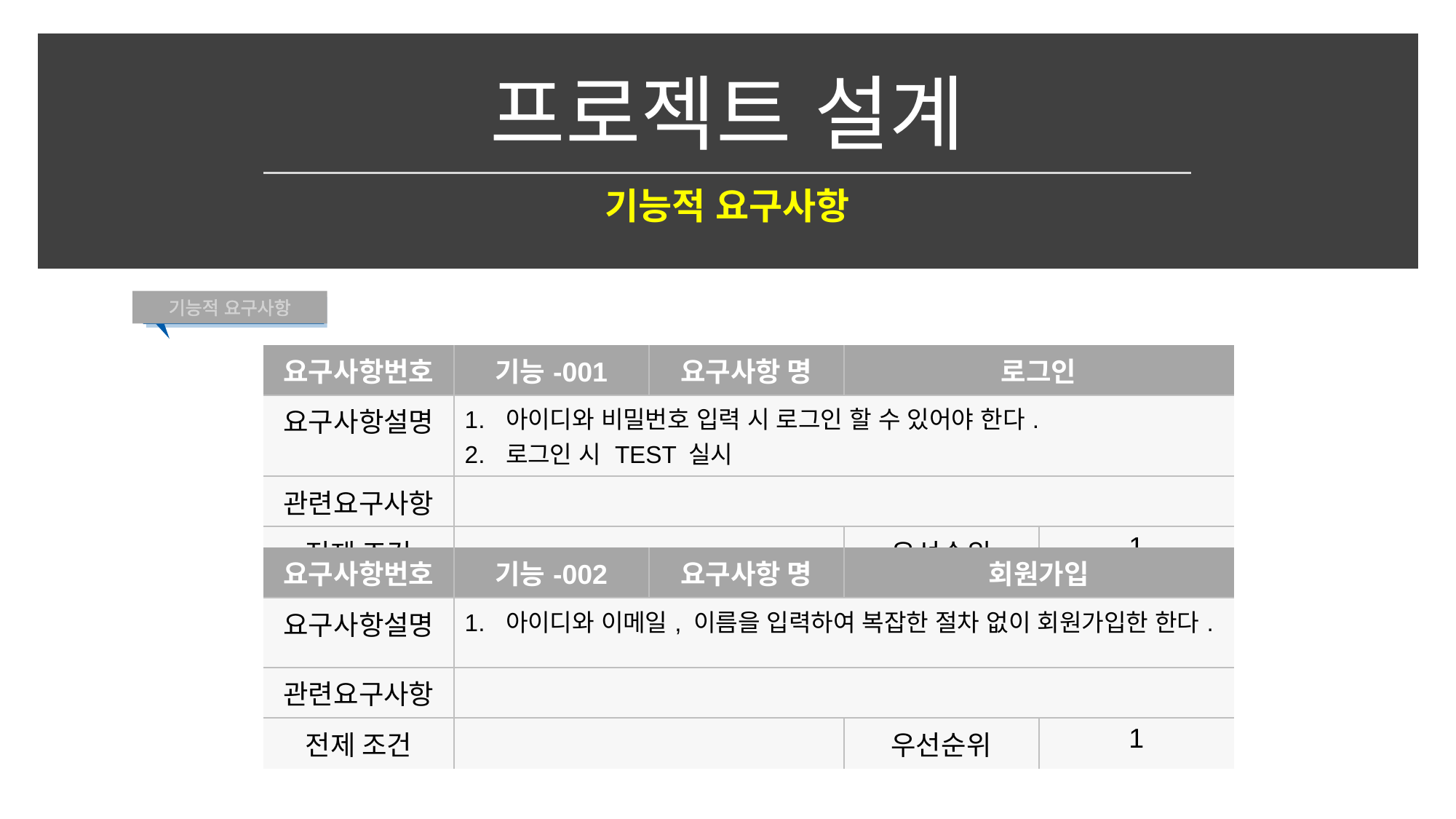

# 프로젝트 설계
기능적 요구사항

기능적 요구사항

| 요구사항번호 | 기능-001 | 요구사항 명 | 로그인 |  |
| --- | --- | --- | --- | --- |
| 요구사항설명 | 아이디와 비밀번호 입력 시 로그인 할 수 있어야 한다. 로그인 시 TEST 실시 |  |  |  |
| 관련요구사항 |  |  |  |  |
| 전제 조건 |  |  | 우선순위 | 1 |
| 요구사항번호 | 기능-002 | 요구사항 명 | 회원가입 |  |
| --- | --- | --- | --- | --- |
| 요구사항설명 | 아이디와 이메일, 이름을 입력하여 복잡한 절차 없이 회원가입한 한다. |  |  |  |
| 관련요구사항 |  |  |  |  |
| 전제 조건 |  |  | 우선순위 | 1 |